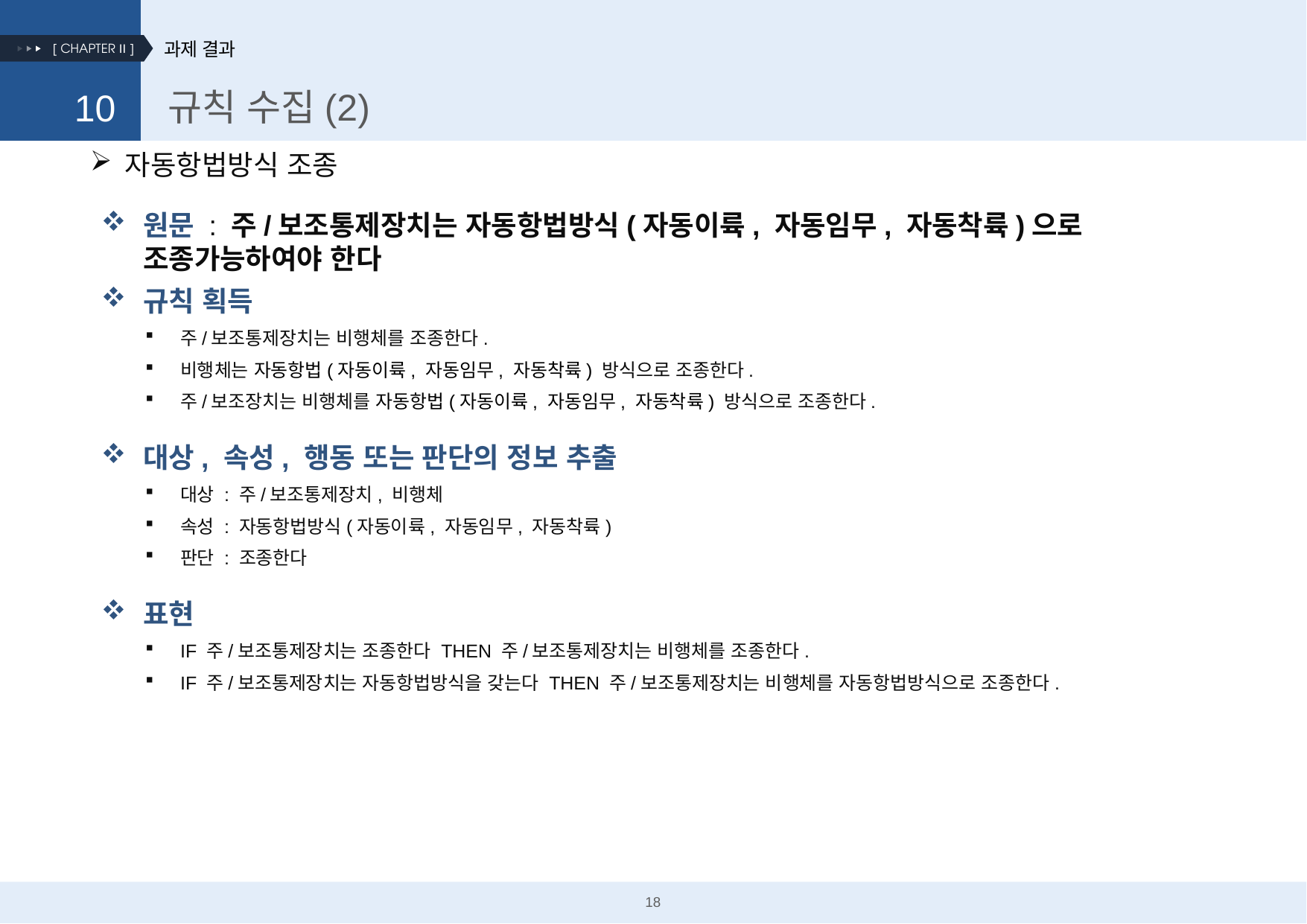

규칙 수집(2)
10
자동항법방식 조종
원문 : 주/보조통제장치는 자동항법방식(자동이륙, 자동임무, 자동착륙)으로 조종가능하여야 한다
규칙 획득
주/보조통제장치는 비행체를 조종한다.
비행체는 자동항법(자동이륙, 자동임무, 자동착륙) 방식으로 조종한다.
주/보조장치는 비행체를 자동항법(자동이륙, 자동임무, 자동착륙) 방식으로 조종한다.
대상, 속성, 행동 또는 판단의 정보 추출
대상 : 주/보조통제장치, 비행체
속성 : 자동항법방식(자동이륙, 자동임무, 자동착륙)
판단 : 조종한다
표현
IF 주/보조통제장치는 조종한다 THEN 주/보조통제장치는 비행체를 조종한다.
IF 주/보조통제장치는 자동항법방식을 갖는다 THEN 주/보조통제장치는 비행체를 자동항법방식으로 조종한다.